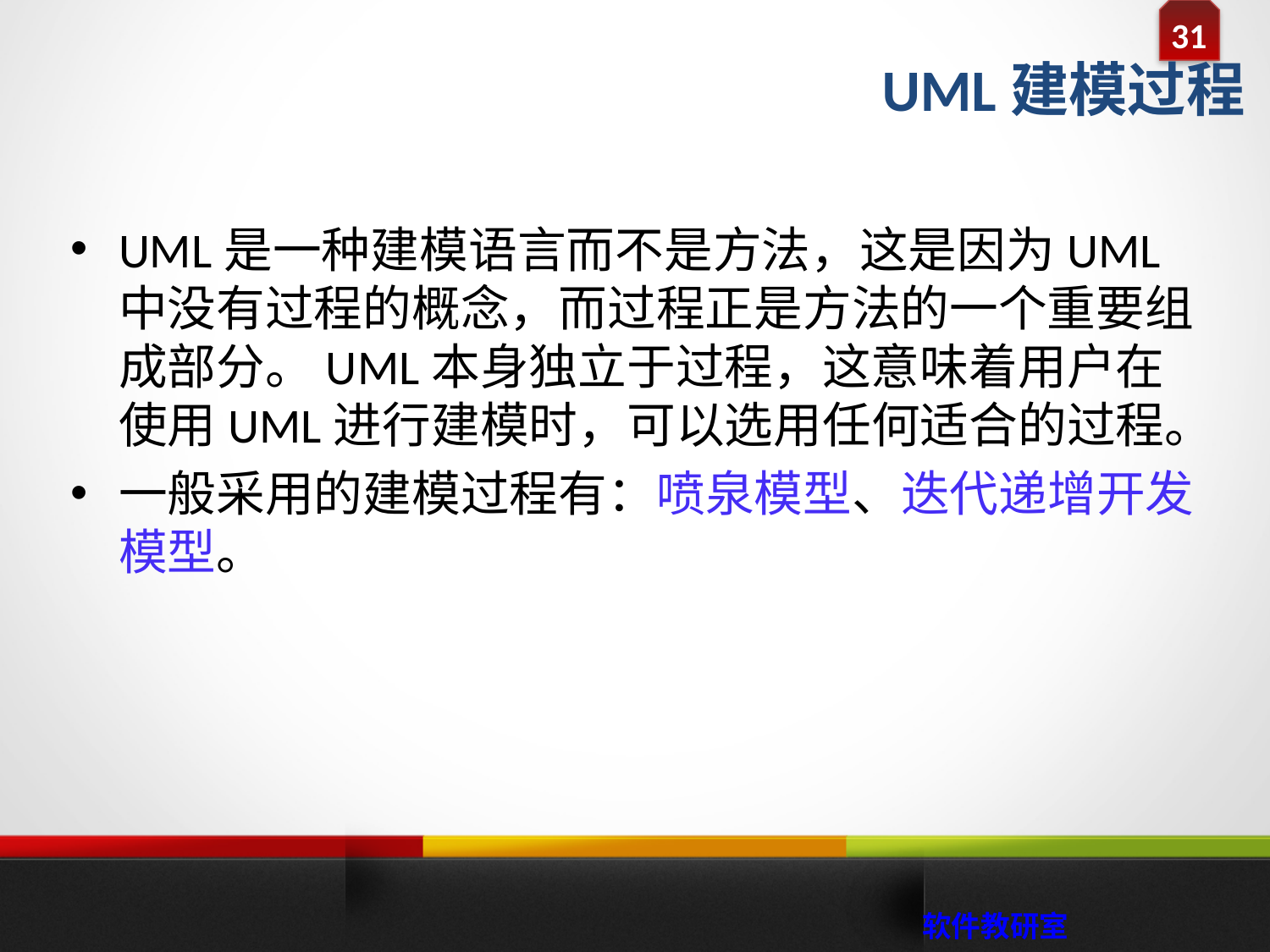

UML建模过程
UML是一种建模语言而不是方法，这是因为UML中没有过程的概念，而过程正是方法的一个重要组成部分。UML本身独立于过程，这意味着用户在使用UML进行建模时，可以选用任何适合的过程。
一般采用的建模过程有：喷泉模型、迭代递增开发模型。
                                     软件教研室